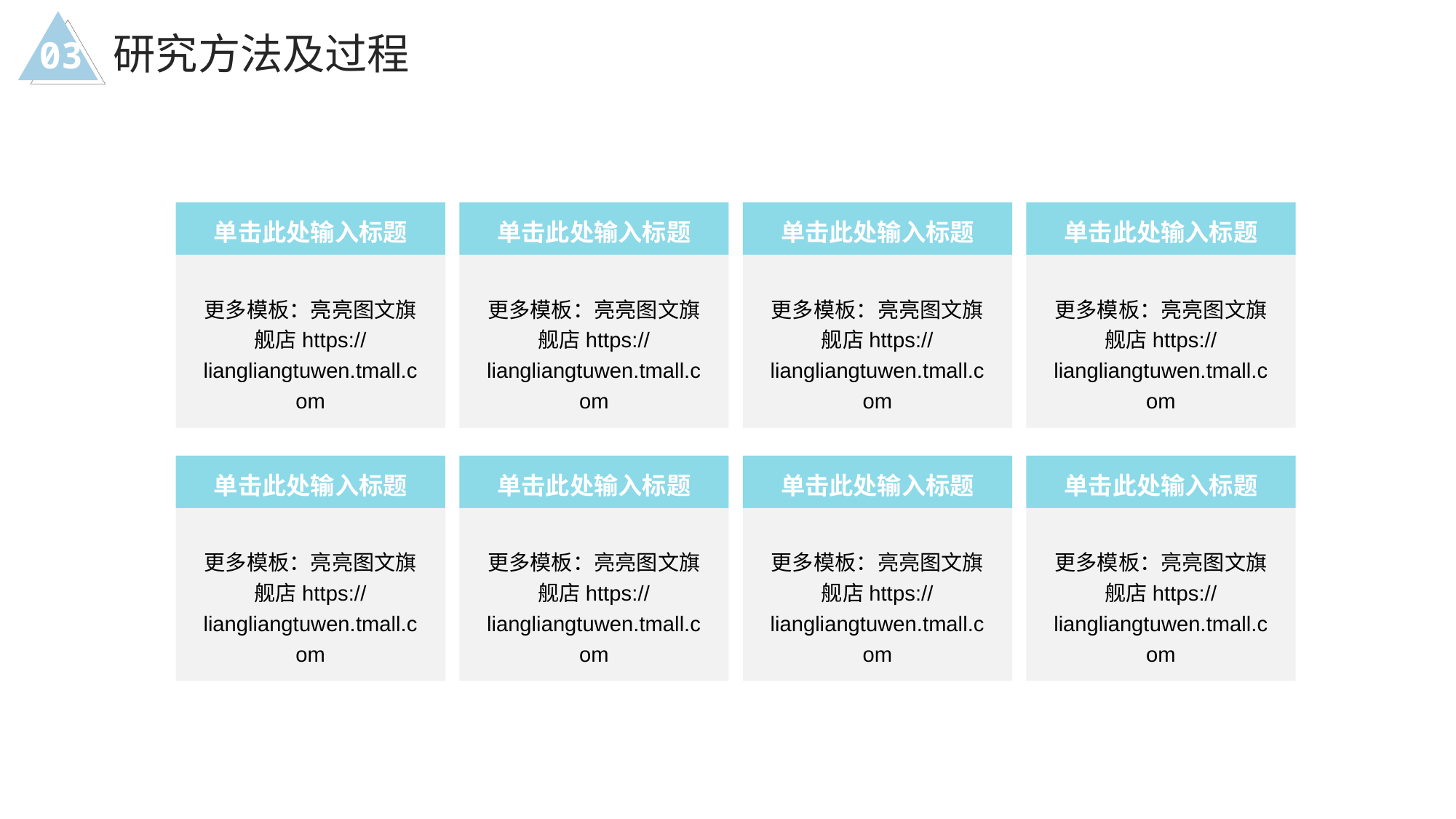

研究方法及过程
03
单击此处输入标题

单击此处输入标题

单击此处输入标题

单击此处输入标题

更多模板：亮亮图文旗舰店https://liangliangtuwen.tmall.com
更多模板：亮亮图文旗舰店https://liangliangtuwen.tmall.com
更多模板：亮亮图文旗舰店https://liangliangtuwen.tmall.com
更多模板：亮亮图文旗舰店https://liangliangtuwen.tmall.com
单击此处输入标题

单击此处输入标题

单击此处输入标题

单击此处输入标题

更多模板：亮亮图文旗舰店https://liangliangtuwen.tmall.com
更多模板：亮亮图文旗舰店https://liangliangtuwen.tmall.com
更多模板：亮亮图文旗舰店https://liangliangtuwen.tmall.com
更多模板：亮亮图文旗舰店https://liangliangtuwen.tmall.com